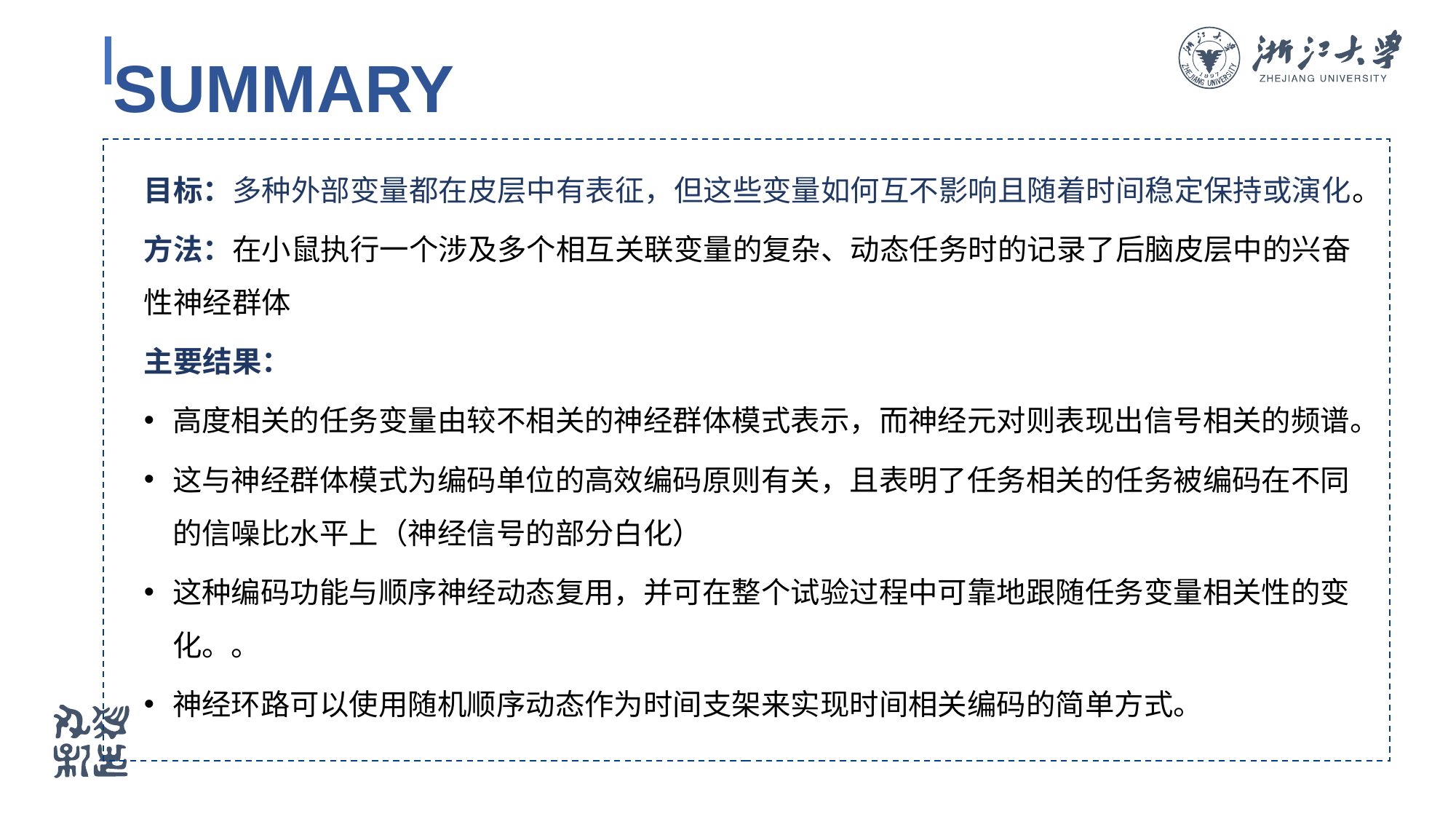

SUMMARY

目标：多种外部变量都在皮层中有表征，但这些变量如何互不影响且随着时间稳定保持或演化。
方法：在小鼠执行一个涉及多个相互关联变量的复杂、动态任务时的记录了后脑皮层中的兴奋性神经群体
主要结果：
高度相关的任务变量由较不相关的神经群体模式表示，而神经元对则表现出信号相关的频谱。
这与神经群体模式为编码单位的高效编码原则有关，且表明了任务相关的任务被编码在不同的信噪比水平上（神经信号的部分白化）
这种编码功能与顺序神经动态复用，并可在整个试验过程中可靠地跟随任务变量相关性的变化。。
神经环路可以使用随机顺序动态作为时间支架来实现时间相关编码的简单方式。